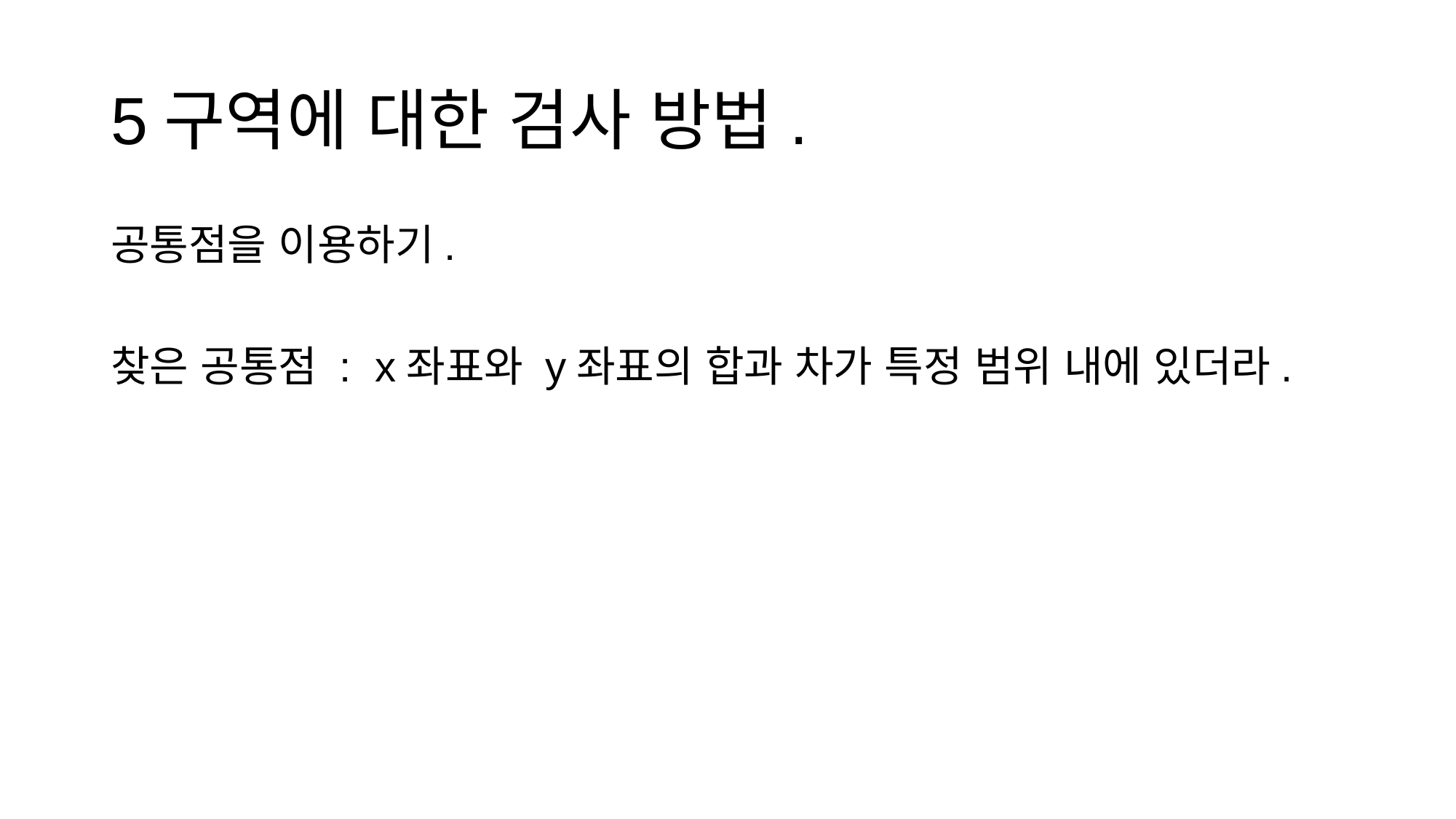

# 5구역에 대한 검사 방법.
공통점을 이용하기.

찾은 공통점 :  x좌표와 y좌표의 합과 차가 특정 범위 내에 있더라.